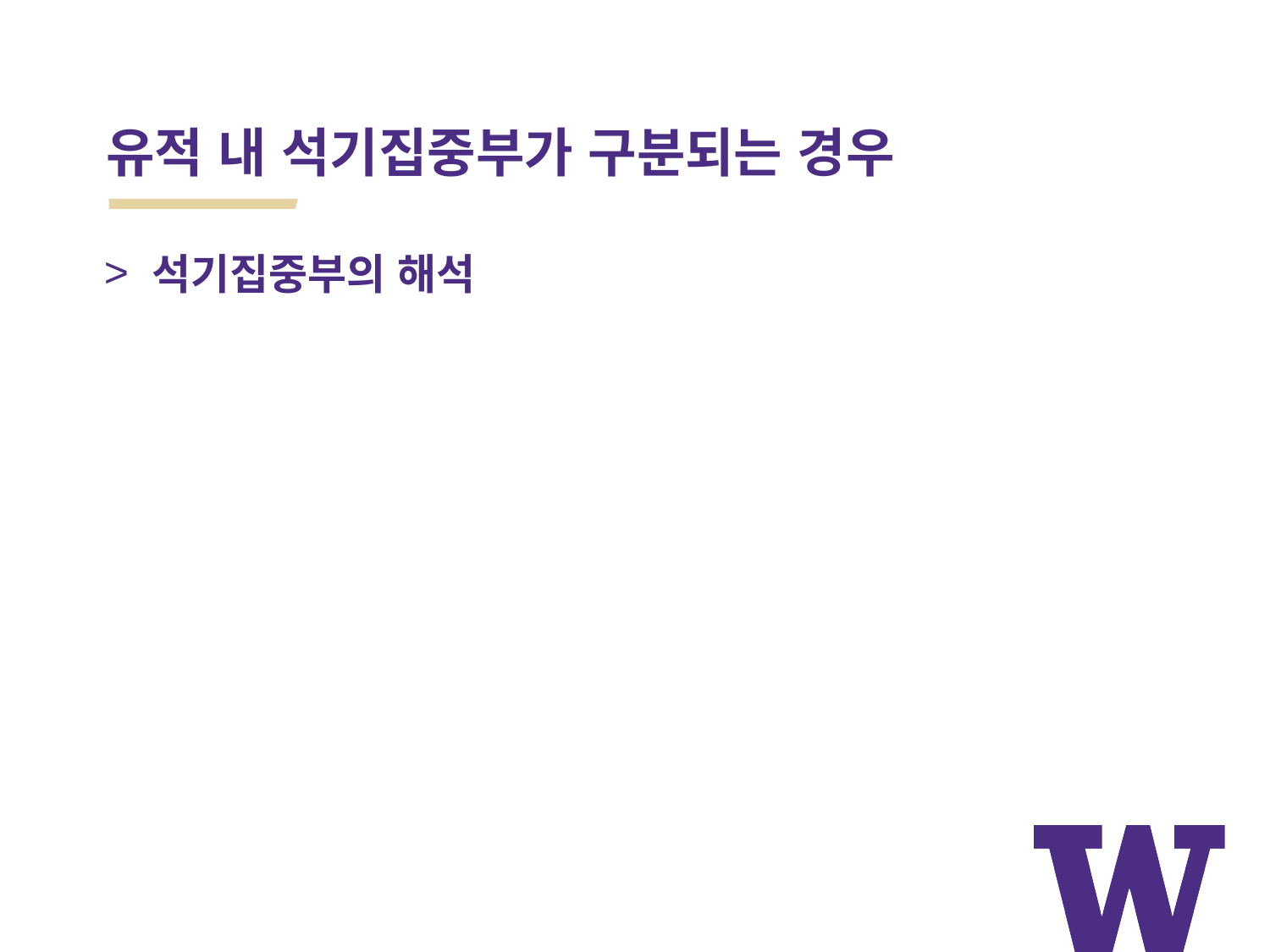

# 유적 내 석기집중부가 구분되는 경우
석기집중부의 해석